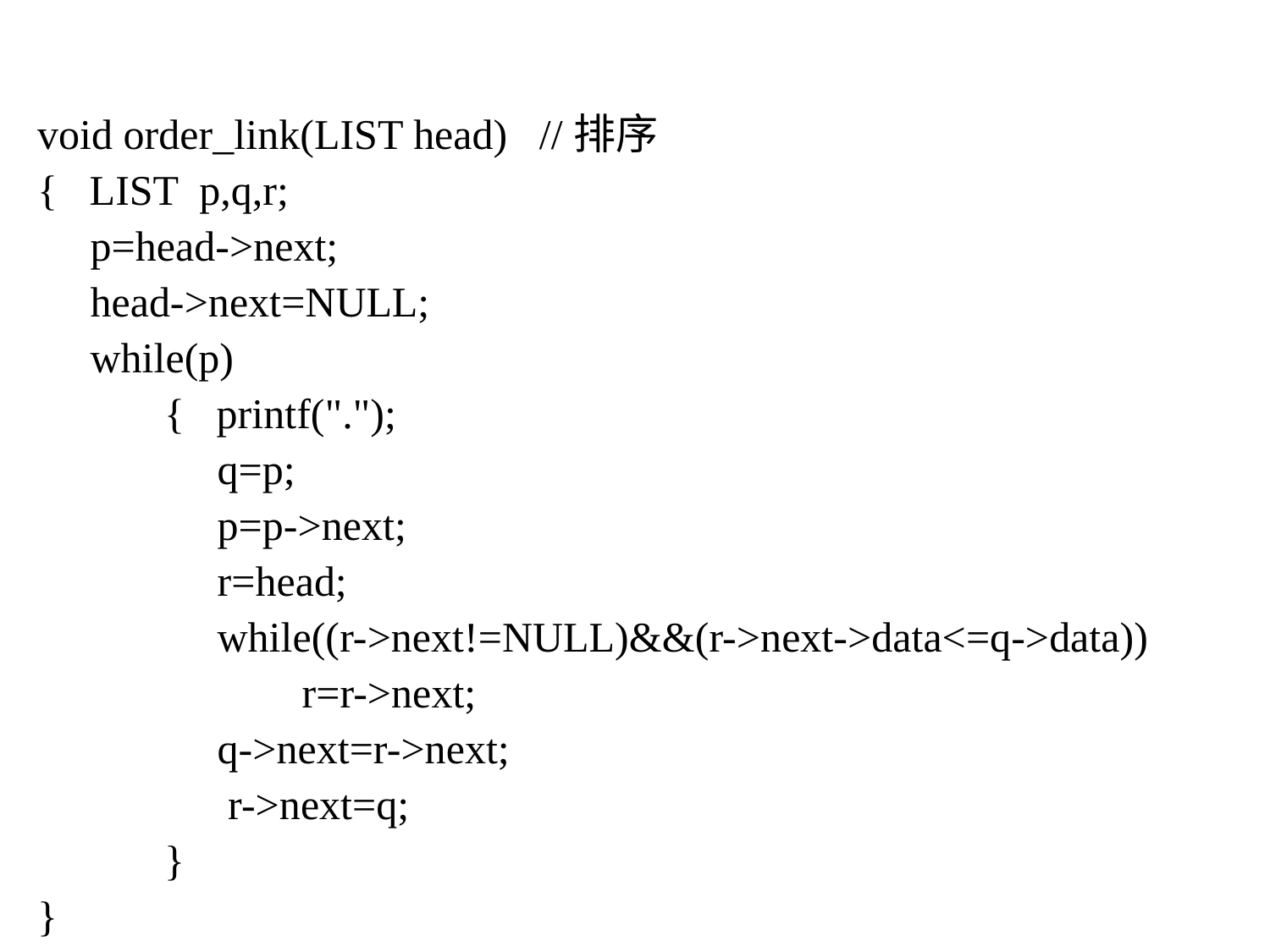

void order_link(LIST head)   //排序
{   LIST  p,q,r;
     p=head->next;
     head->next=NULL;
     while(p)
	{   printf(".");
	     q=p;
	     p=p->next;
	     r=head;
	     while((r->next!=NULL)&&(r->next->data<=q->data))
	    	 r=r->next;
	     q->next=r->next;
	      r->next=q;
	}
}